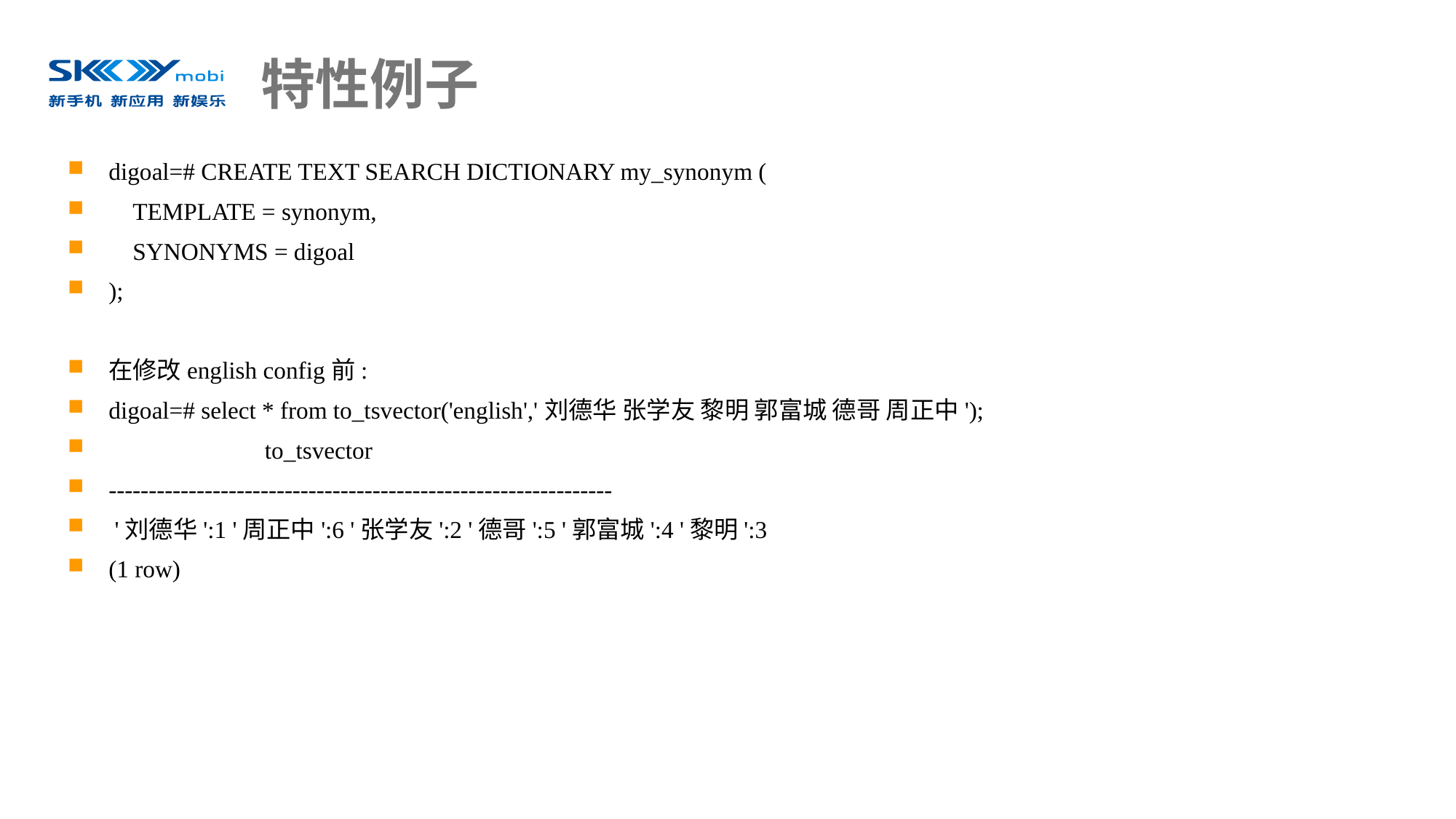

# 特性例子
digoal=# CREATE TEXT SEARCH DICTIONARY my_synonym (
    TEMPLATE = synonym,
    SYNONYMS = digoal
);

在修改english config前:
digoal=# select * from to_tsvector('english','刘德华 张学友 黎明 郭富城 德哥 周正中');
                          to_tsvector
---------------------------------------------------------------
 '刘德华':1 '周正中':6 '张学友':2 '德哥':5 '郭富城':4 '黎明':3
(1 row)